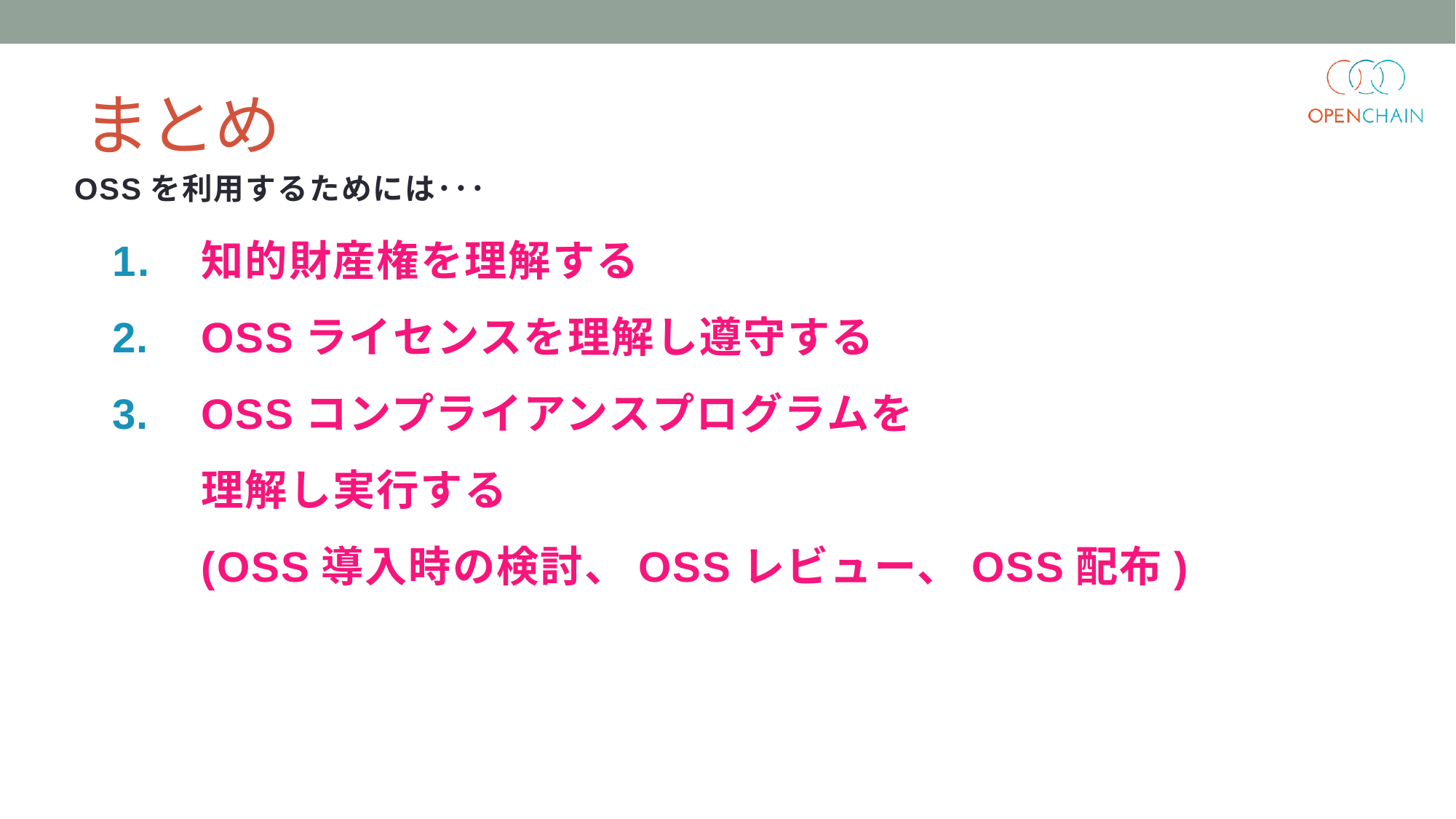

# まとめ
OSSを利用するためには･･･
知的財産権を理解する
OSSライセンスを理解し遵守する
OSSコンプライアンスプログラムを
理解し実行する
(OSS導入時の検討、OSSレビュー、OSS配布)